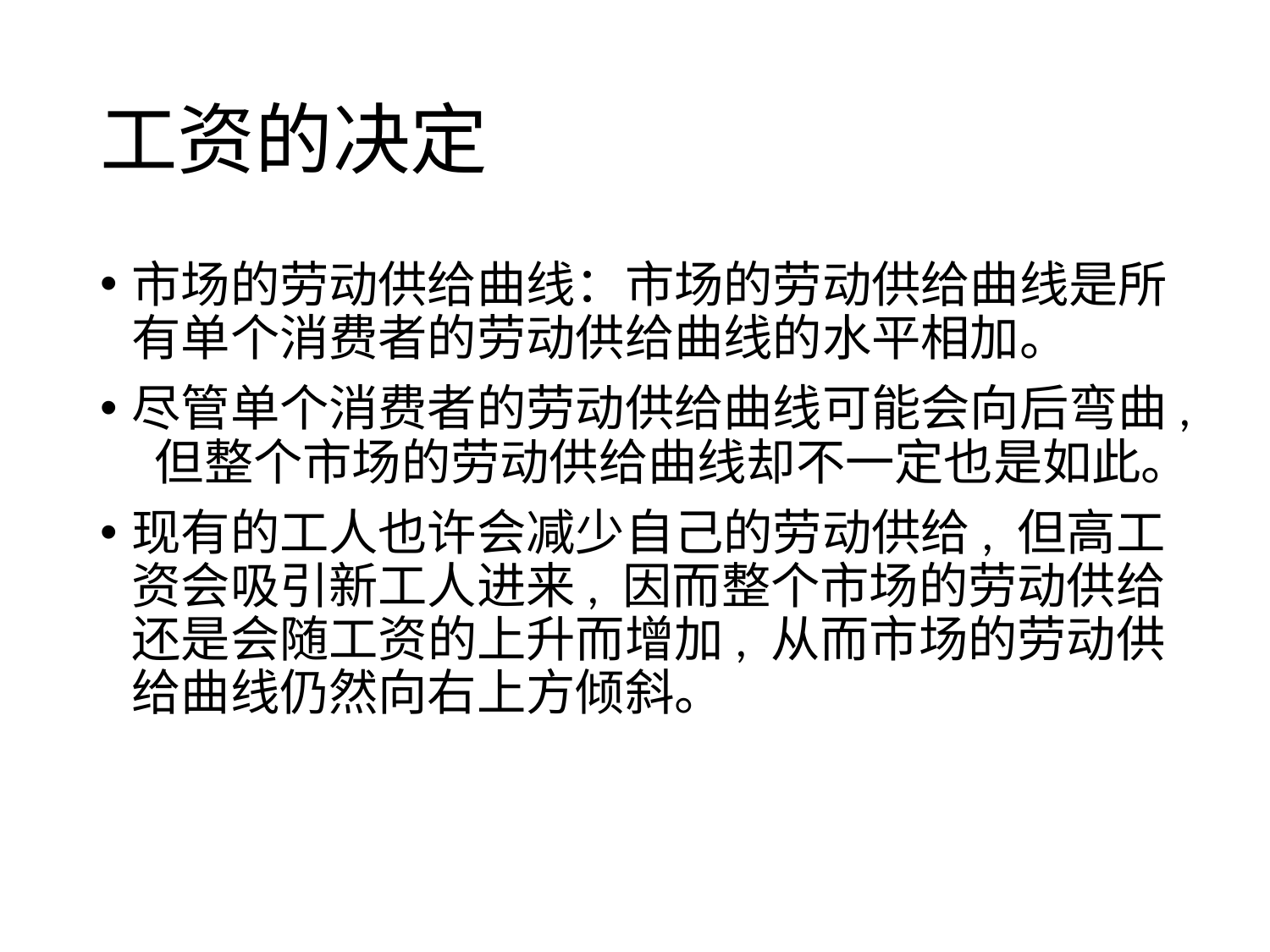

# 工资的决定
市场的劳动供给曲线：市场的劳动供给曲线是所有单个消费者的劳动供给曲线的水平相加。
尽管单个消费者的劳动供给曲线可能会向后弯曲, 但整个市场的劳动供给曲线却不一定也是如此。
现有的工人也许会减少自己的劳动供给, 但高工资会吸引新工人进来, 因而整个市场的劳动供给还是会随工资的上升而增加, 从而市场的劳动供给曲线仍然向右上方倾斜。